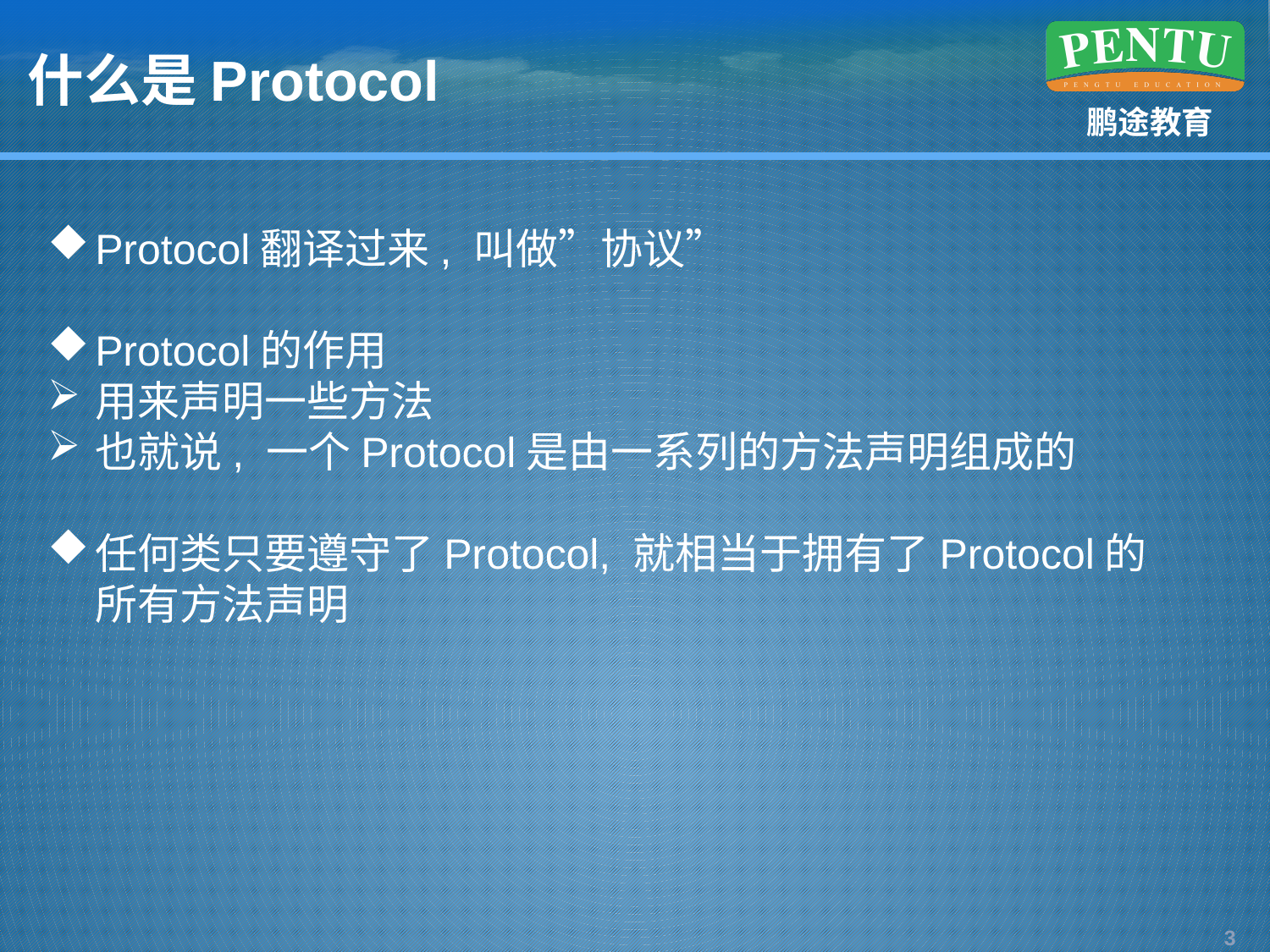

# 什么是Protocol
Protocol翻译过来, 叫做”协议”

Protocol的作用
用来声明一些方法
也就说, 一个Protocol是由一系列的方法声明组成的

任何类只要遵守了Protocol, 就相当于拥有了Protocol的所有方法声明
3